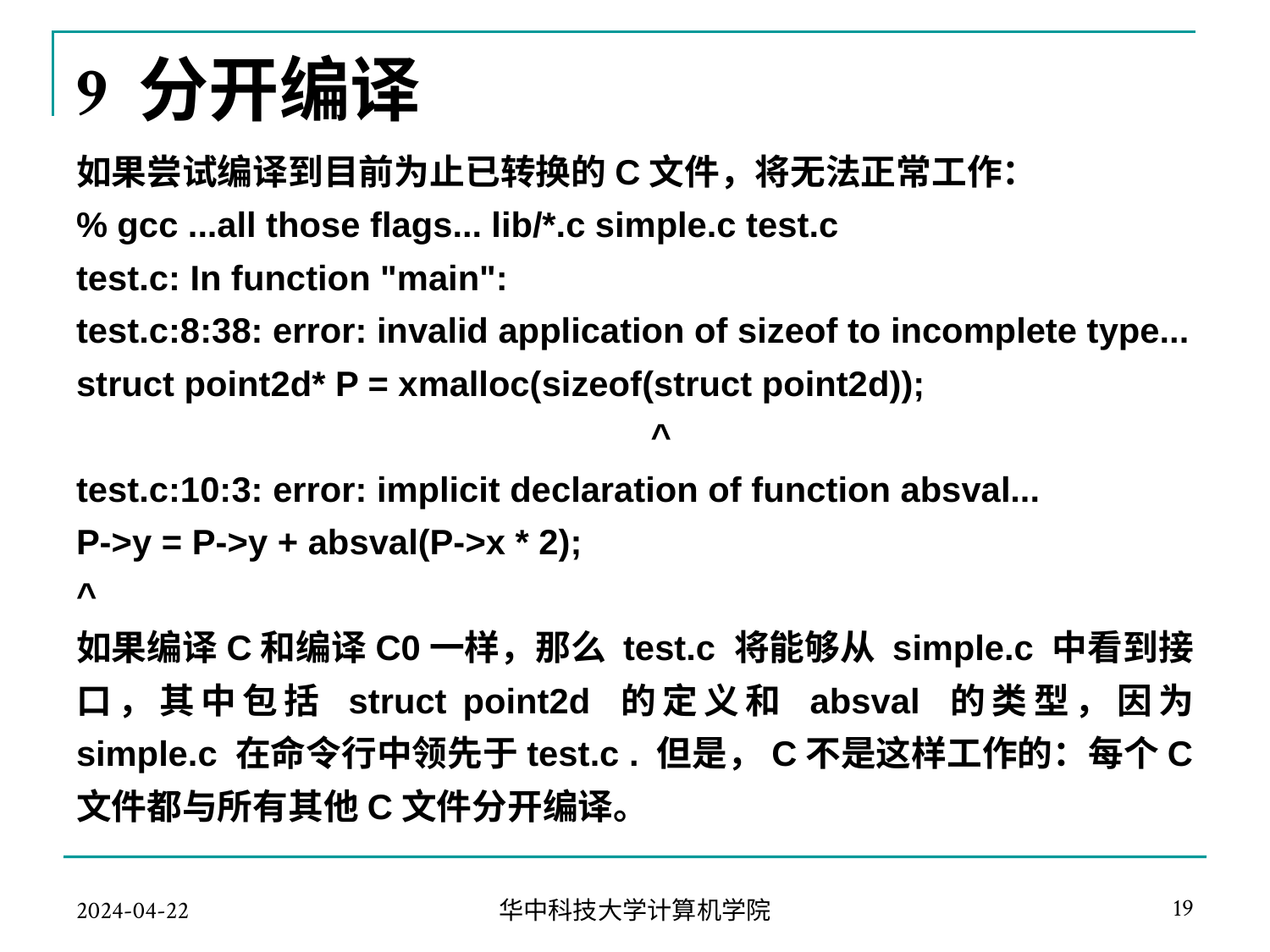

# 9 分开编译
如果尝试编译到目前为止已转换的C文件，将无法正常工作：
% gcc ...all those flags... lib/*.c simple.c test.c
test.c: In function "main":
test.c:8:38: error: invalid application of sizeof to incomplete type...
struct point2d* P = xmalloc(sizeof(struct point2d));
                                                           ^
test.c:10:3: error: implicit declaration of function absval...
P->y = P->y + absval(P->x * 2);
^
如果编译C和编译C0一样，那么 test.c 将能够从 simple.c 中看到接口，其中包括 struct point2d 的定义和 absval 的类型，因为 simple.c 在命令行中领先于test.c . 但是，C不是这样工作的：每个C文件都与所有其他C文件分开编译。
2024-04-22
19
华中科技大学计算机学院